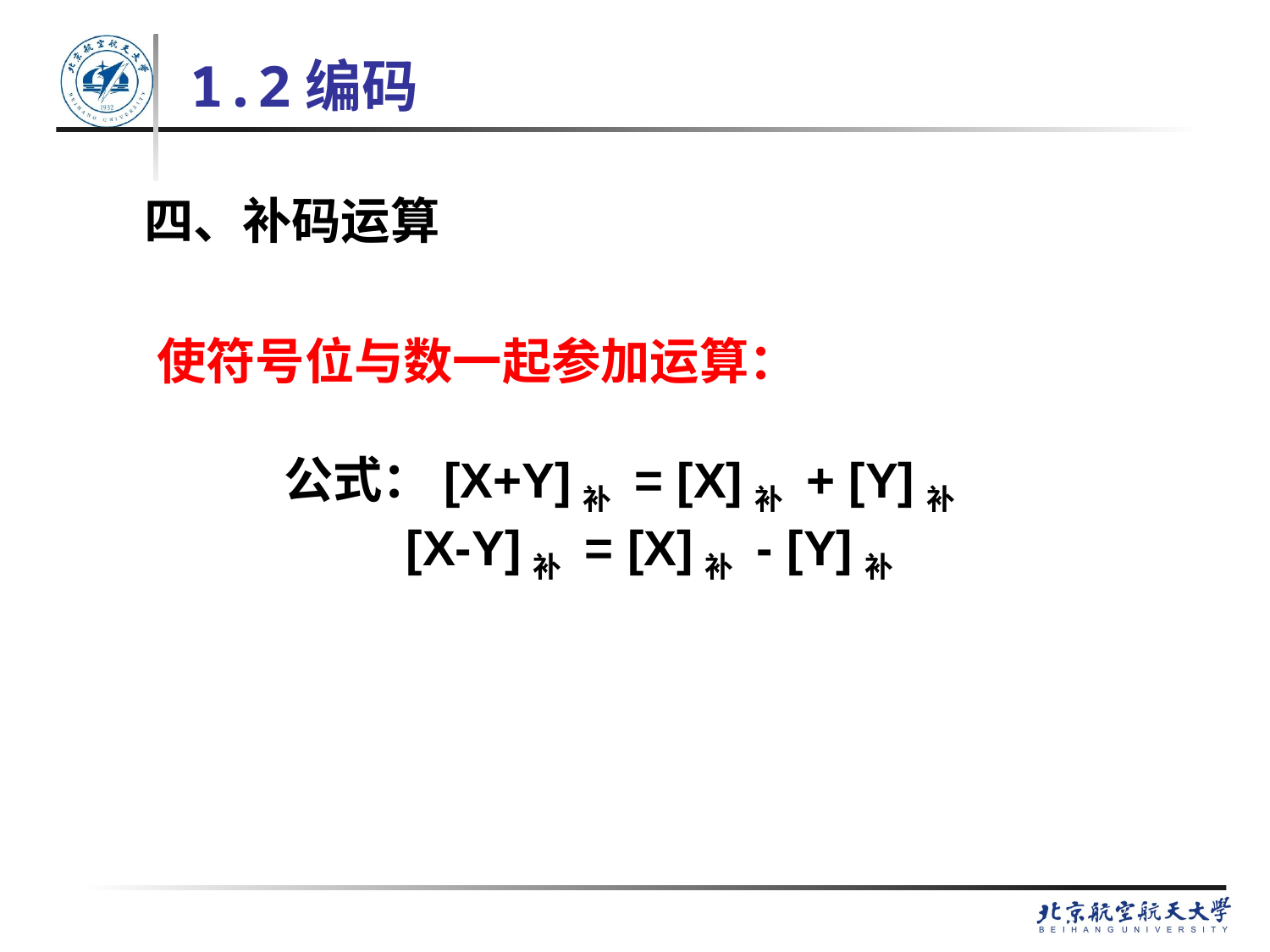

# 1.2编码
四、补码运算
使符号位与数一起参加运算：

	公式：[X+Y]补 = [X]补 + [Y]补
                               [X-Y]补 = [X]补 - [Y]补

28